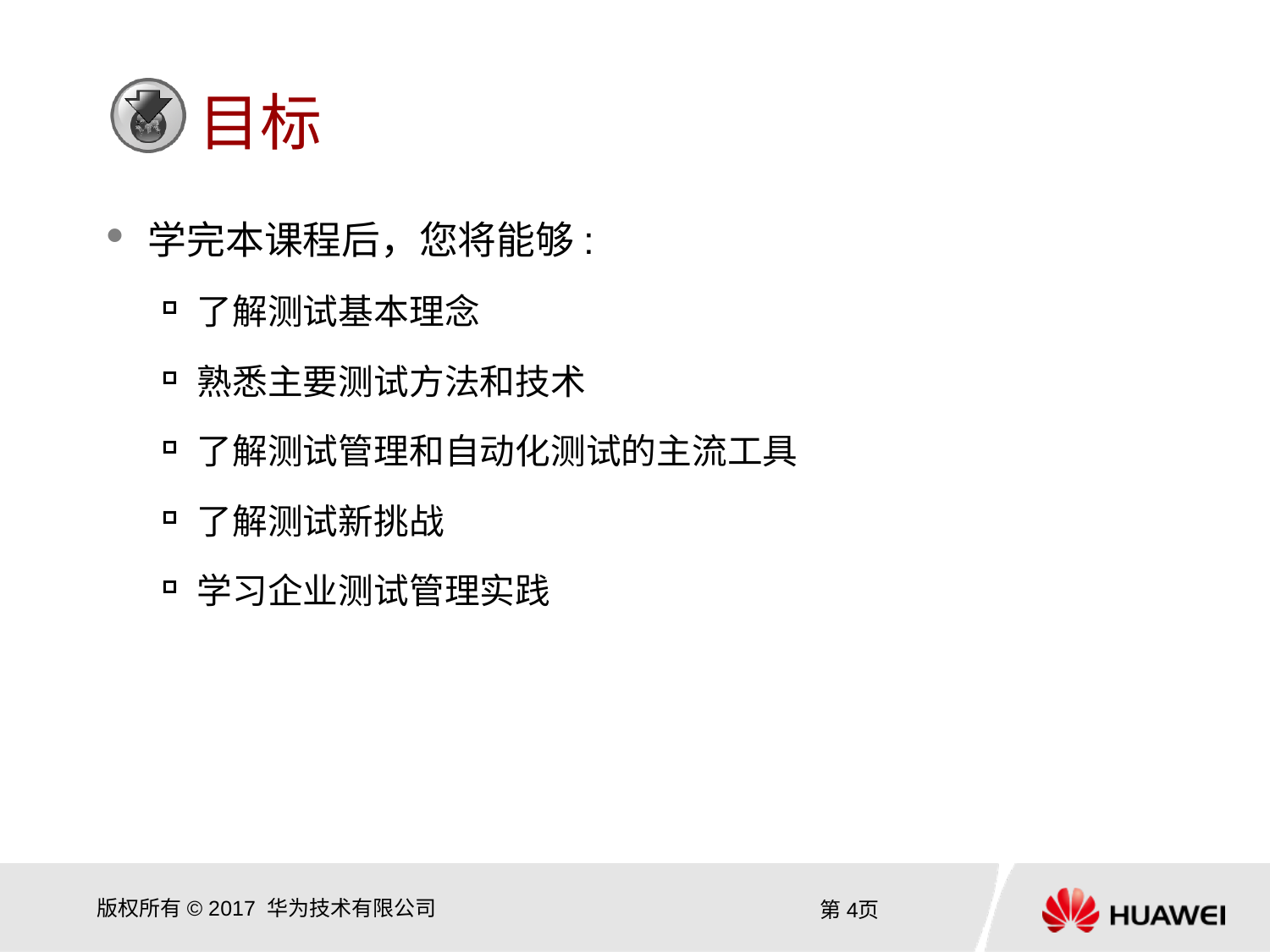

学完本课程后，您将能够:
了解测试基本理念
熟悉主要测试方法和技术
了解测试管理和自动化测试的主流工具
了解测试新挑战
学习企业测试管理实践